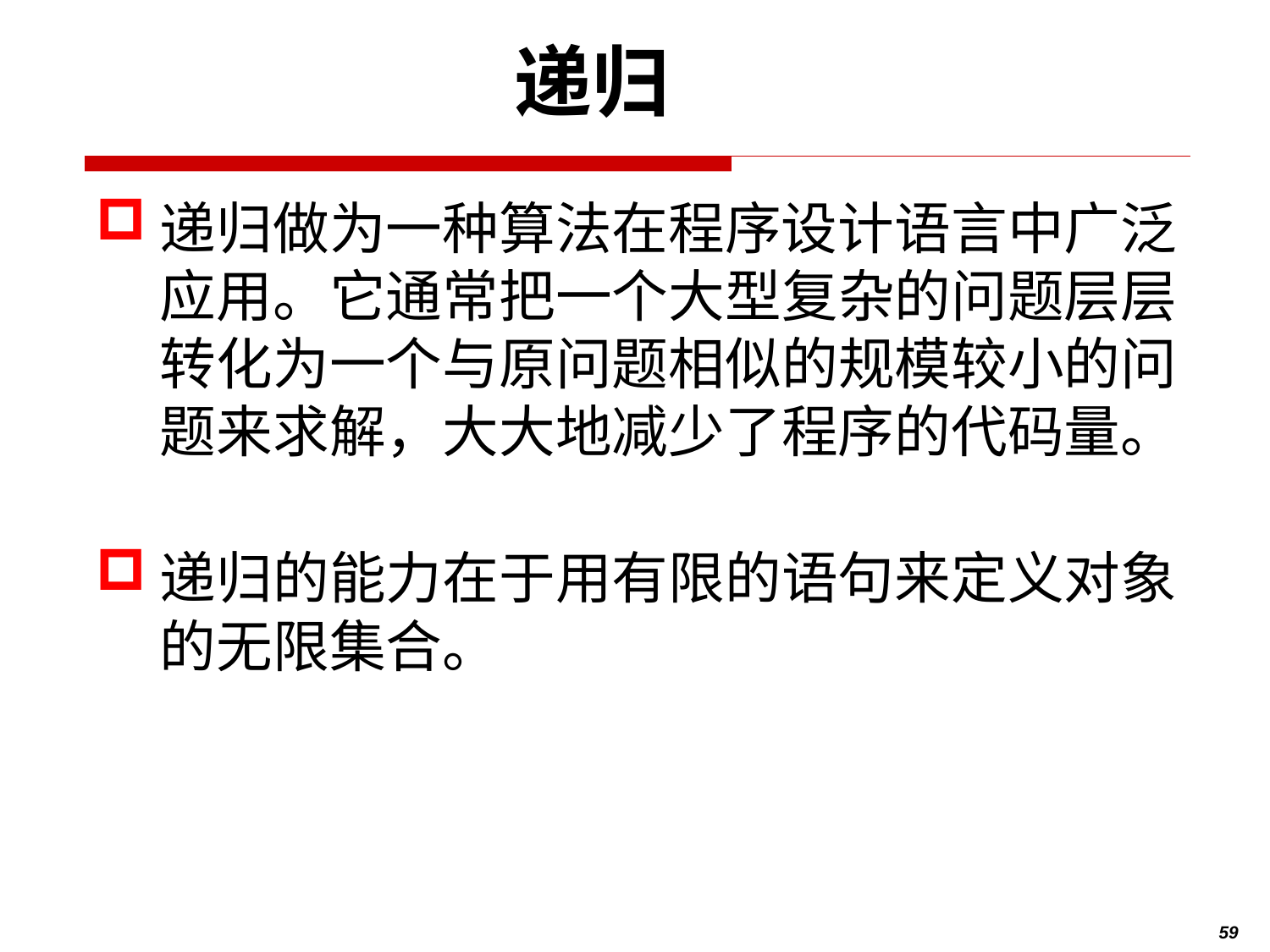

# 递归
递归做为一种算法在程序设计语言中广泛应用。它通常把一个大型复杂的问题层层转化为一个与原问题相似的规模较小的问题来求解，大大地减少了程序的代码量。

递归的能力在于用有限的语句来定义对象的无限集合。

59